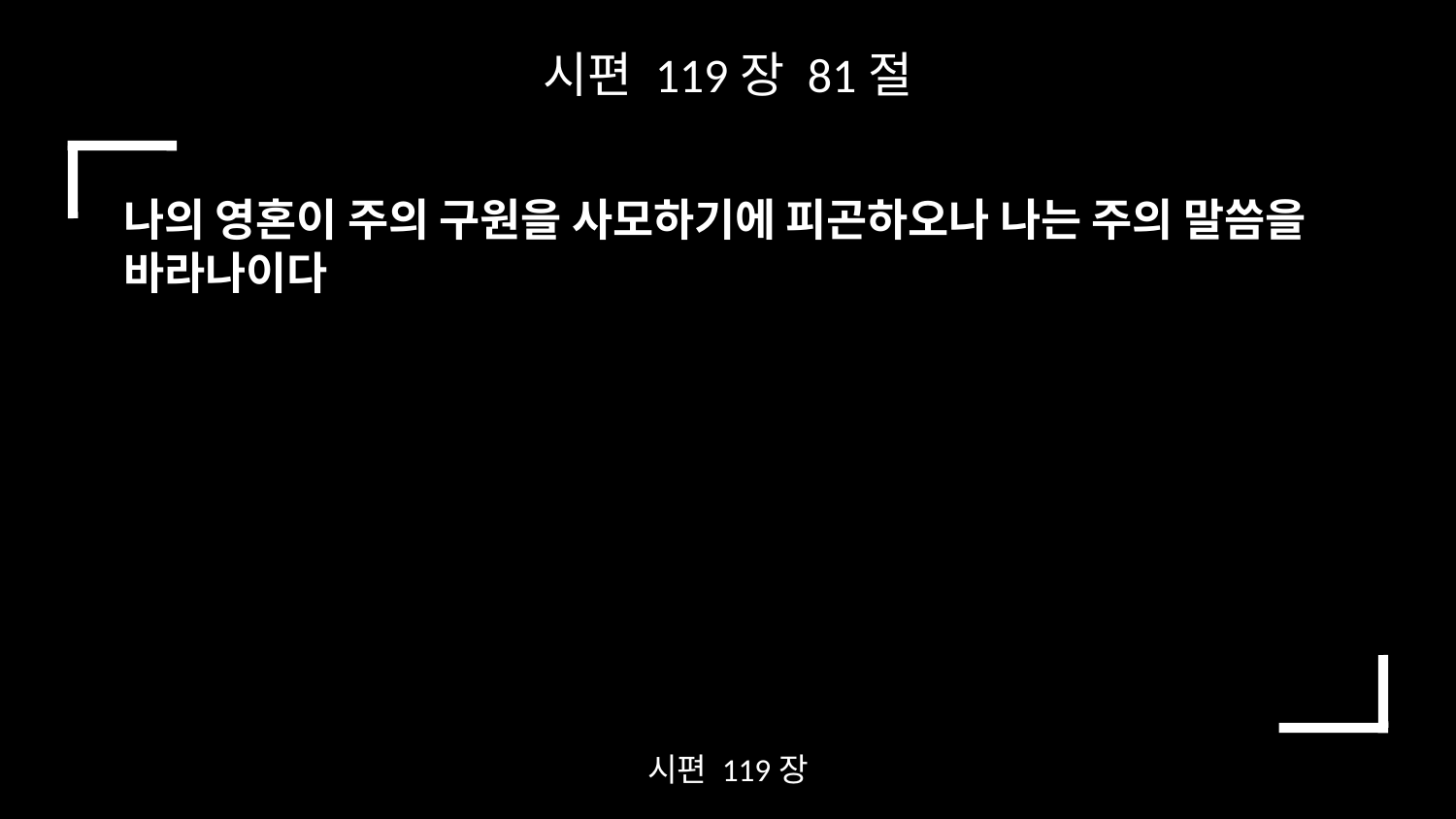

시편 119장 81절

나의 영혼이 주의 구원을 사모하기에 피곤하오나 나는 주의 말씀을 바라나이다

시편 119장